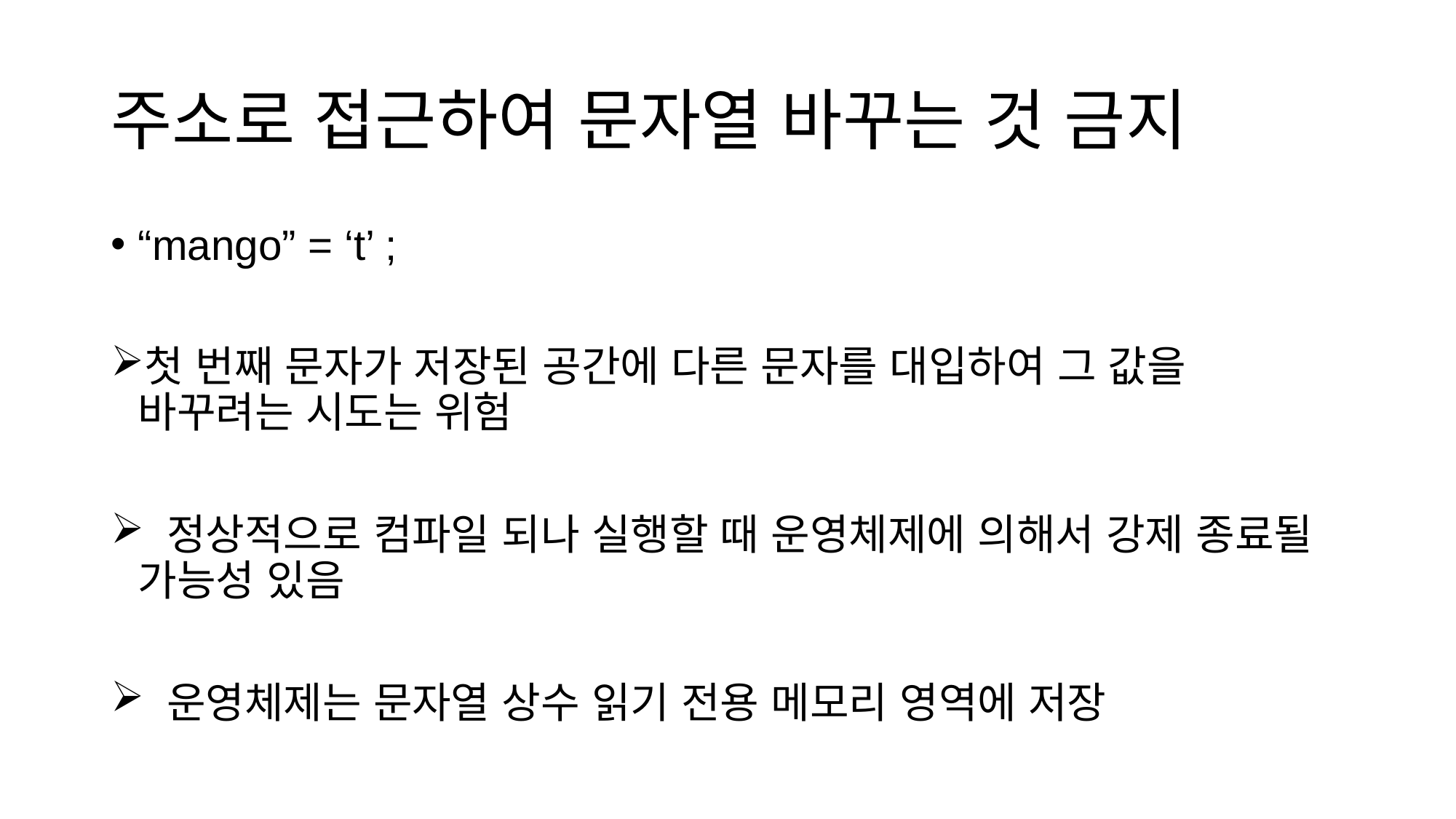

# 주소로 접근하여 문자열 바꾸는 것 금지
“mango” = ‘t’ ;

첫 번째 문자가 저장된 공간에 다른 문자를 대입하여 그 값을 바꾸려는 시도는 위험

 정상적으로 컴파일 되나 실행할 때 운영체제에 의해서 강제 종료될 가능성 있음

 운영체제는 문자열 상수 읽기 전용 메모리 영역에 저장